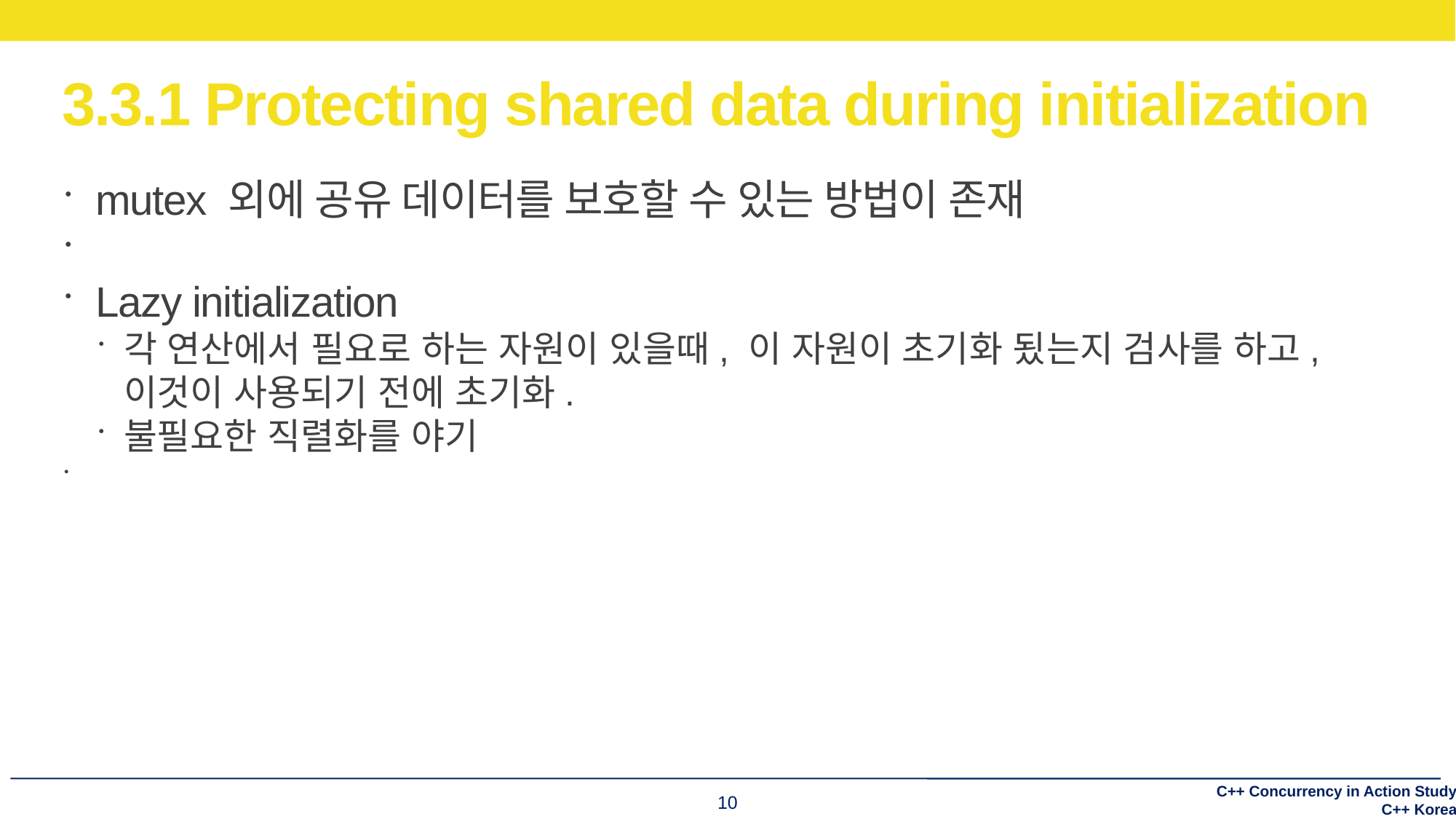

3.3.1 Protecting shared data during initialization
mutex 외에 공유 데이터를 보호할 수 있는 방법이 존재

Lazy initialization
각 연산에서 필요로 하는 자원이 있을때, 이 자원이 초기화 됬는지 검사를 하고, 이것이 사용되기 전에 초기화.
불필요한 직렬화를 야기

10